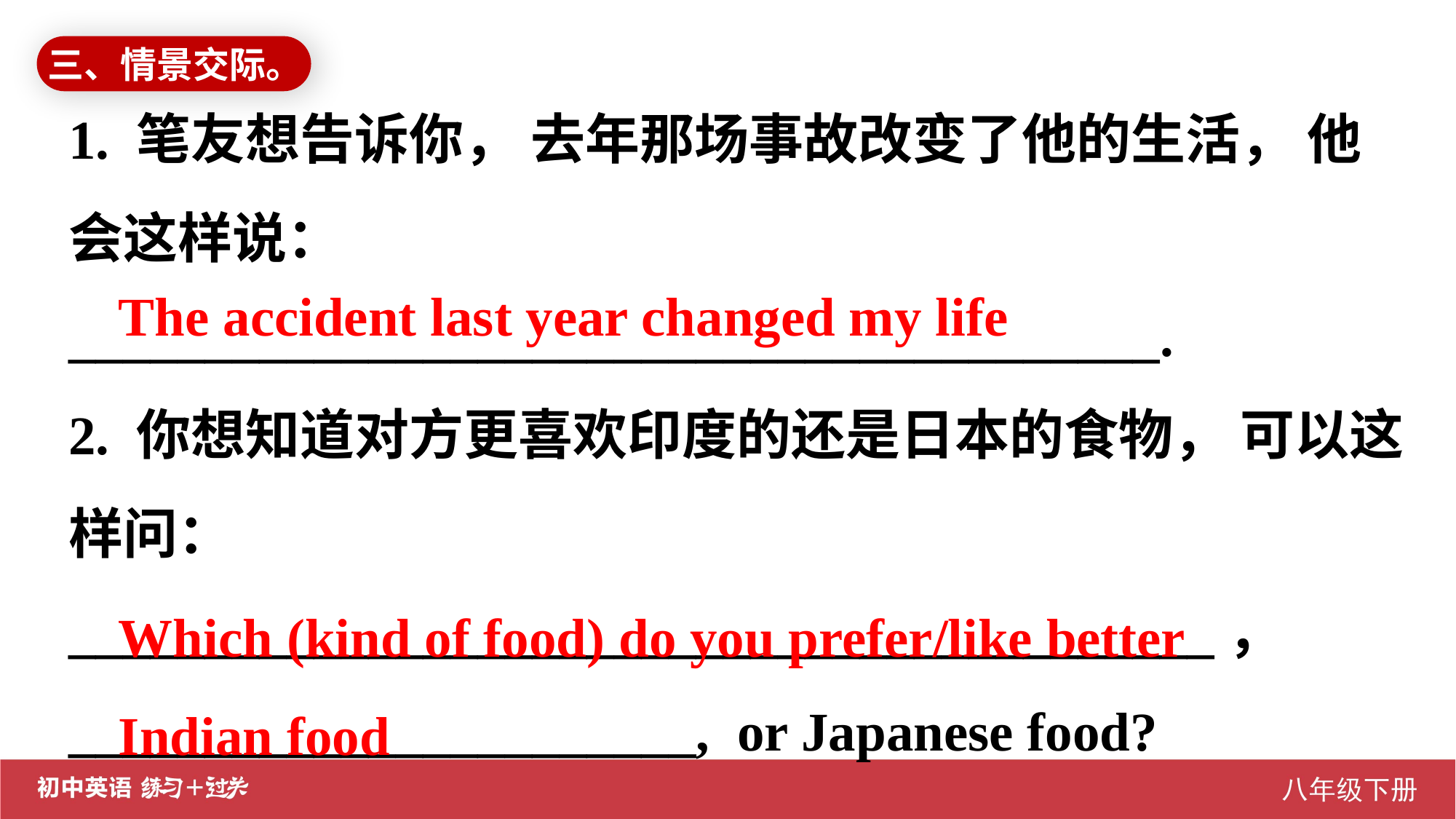

三、情景交际。
1. 笔友想告诉你， 去年那场事故改变了他的生活， 他会这样说：
________________________________________.
2. 你想知道对方更喜欢印度的还是日本的食物， 可以这样问：
__________________________________________，
_______________________,  or Japanese food?
The accident last year changed my life
Which (kind of food) do you prefer/like better Indian food